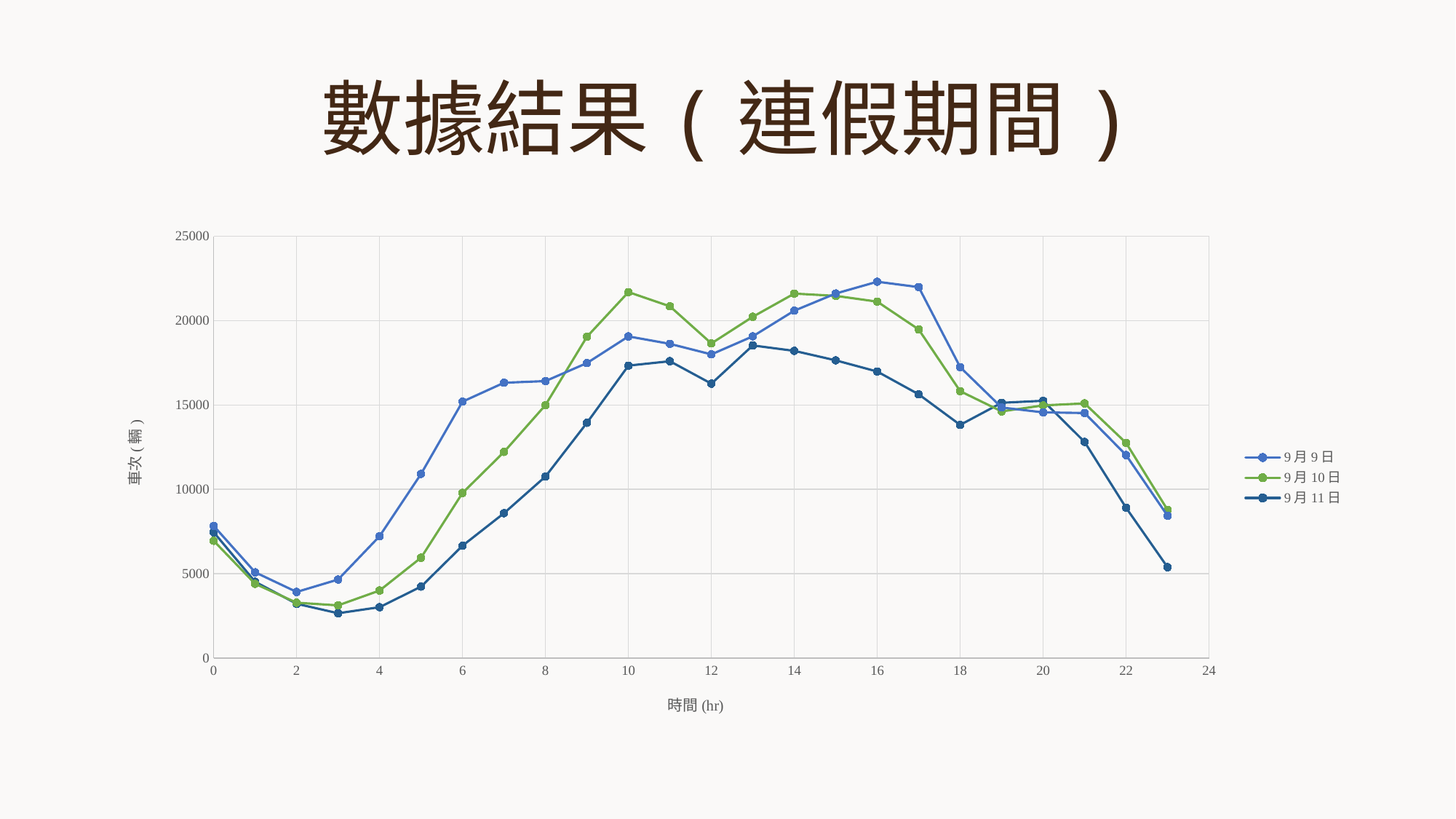

# 數據結果(連假期間)

### Chart

| Category | 9月9日 | 9月10日 | 9月11日 |
|---|---|---|---|